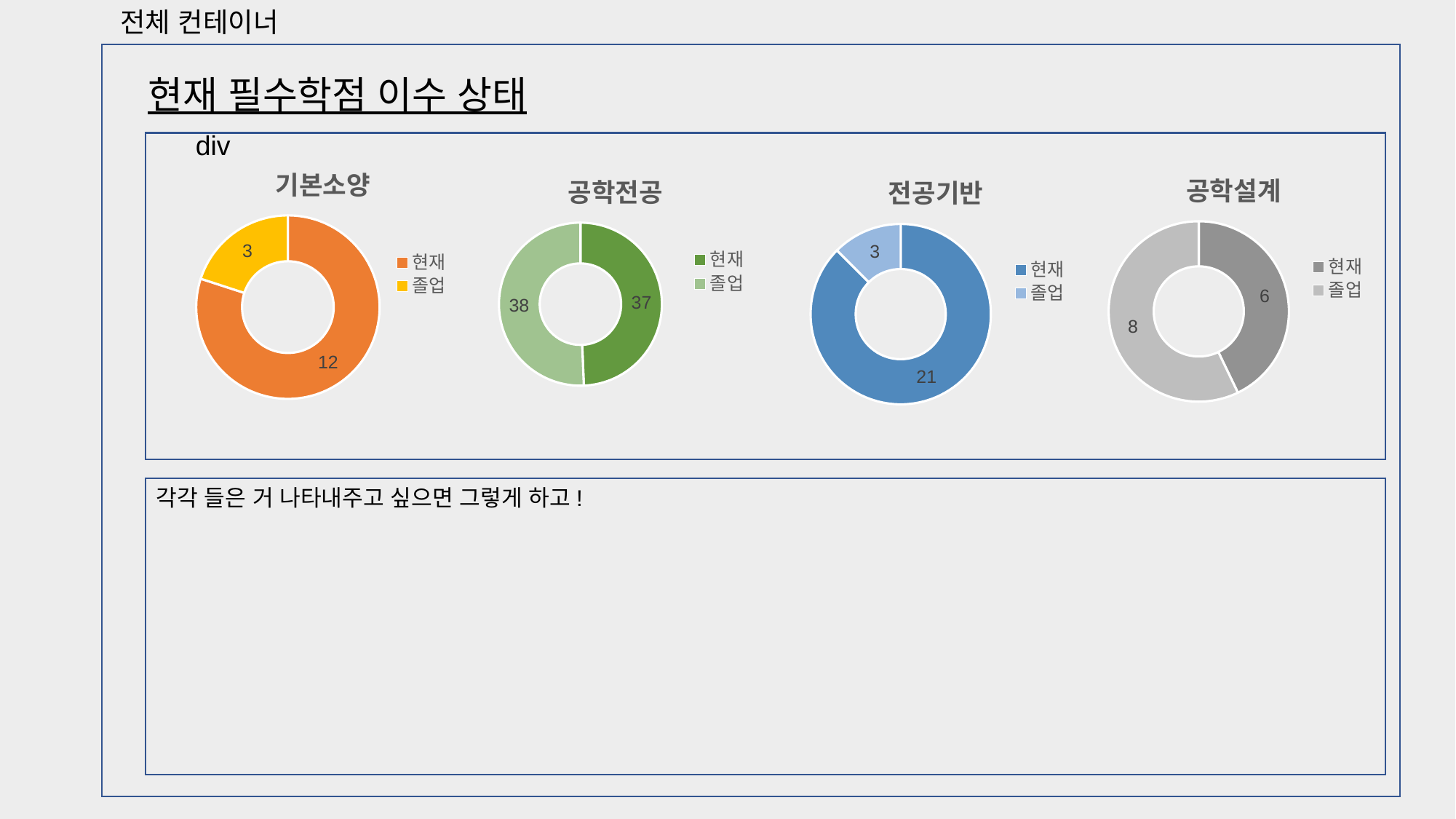

전체 컨테이너

현재 필수학점 이수 상태
div

### Chart: 기본소양

| Category | 기본소양 |
|---|---|
| 현재 | 12.0 |
| 졸업 | 3.0 |

### Chart: 공학설계

| Category | 공학설계 |
|---|---|
| 현재 | 6.0 |
| 졸업 | 8.0 |

### Chart: 공학전공

| Category | 공학전공 |
|---|---|
| 현재 | 37.0 |
| 졸업 | 38.0 |

### Chart: 전공기반

| Category | 전공기반 |
|---|---|
| 현재 | 21.0 |
| 졸업 | 3.0 |
각각 들은 거 나타내주고 싶으면 그렇게 하고!